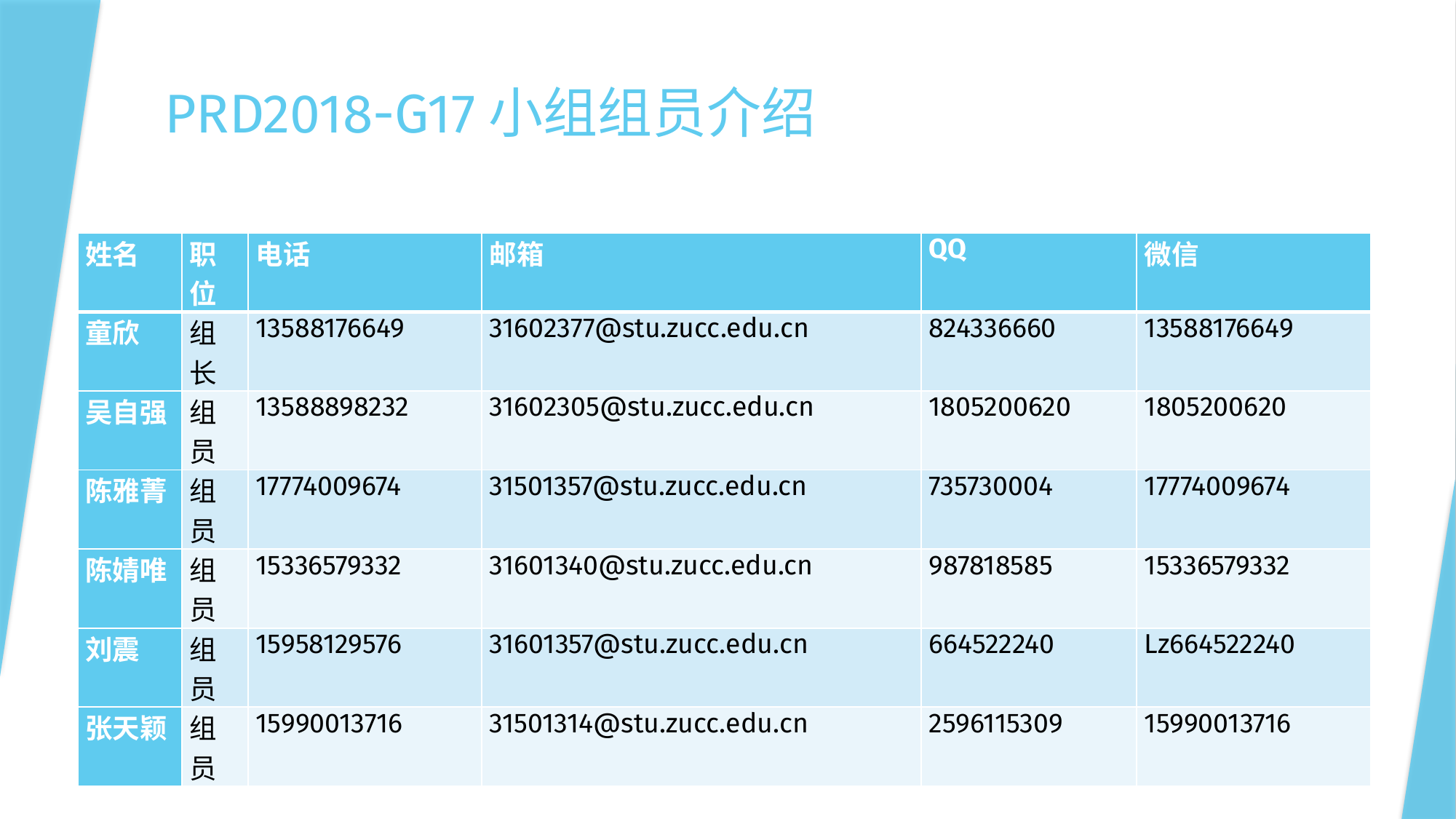

# PRD2018-G17小组组员介绍
| 姓名 | 职位 | 电话 | 邮箱 | QQ | 微信 |
| --- | --- | --- | --- | --- | --- |
| 童欣 | 组长 | 13588176649 | 31602377@stu.zucc.edu.cn | 824336660 | 13588176649 |
| 吴自强 | 组员 | 13588898232 | 31602305@stu.zucc.edu.cn | 1805200620 | 1805200620 |
| 陈雅菁 | 组员 | 17774009674 | 31501357@stu.zucc.edu.cn | 735730004 | 17774009674 |
| 陈婧唯 | 组员 | 15336579332 | 31601340@stu.zucc.edu.cn | 987818585 | 15336579332 |
| 刘震 | 组员 | 15958129576 | 31601357@stu.zucc.edu.cn | 664522240 | Lz664522240 |
| 张天颖 | 组员 | 15990013716 | 31501314@stu.zucc.edu.cn | 2596115309 | 15990013716 |